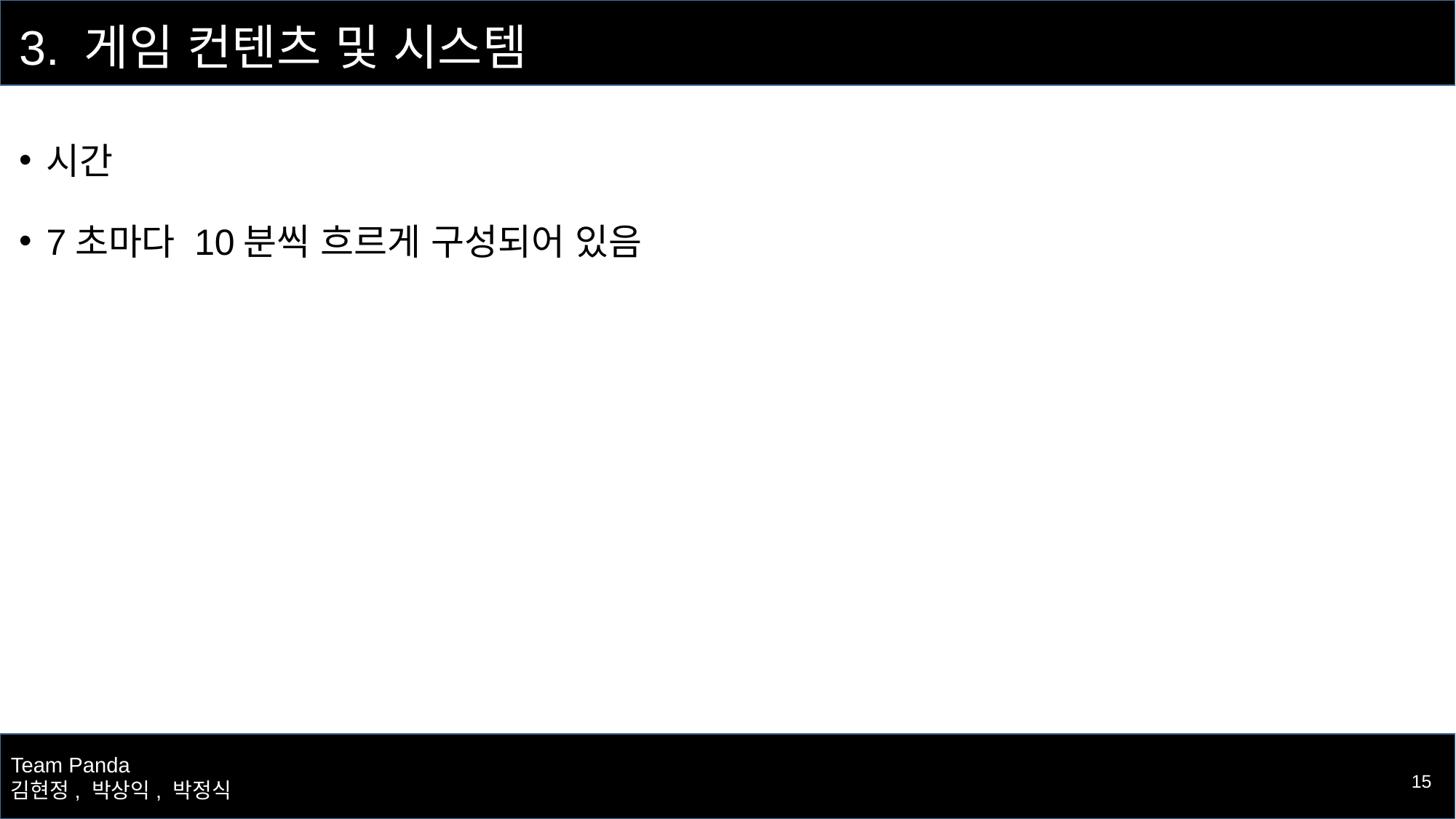

# 3. 게임 컨텐츠 및 시스템
시간
7초마다 10분씩 흐르게 구성되어 있음